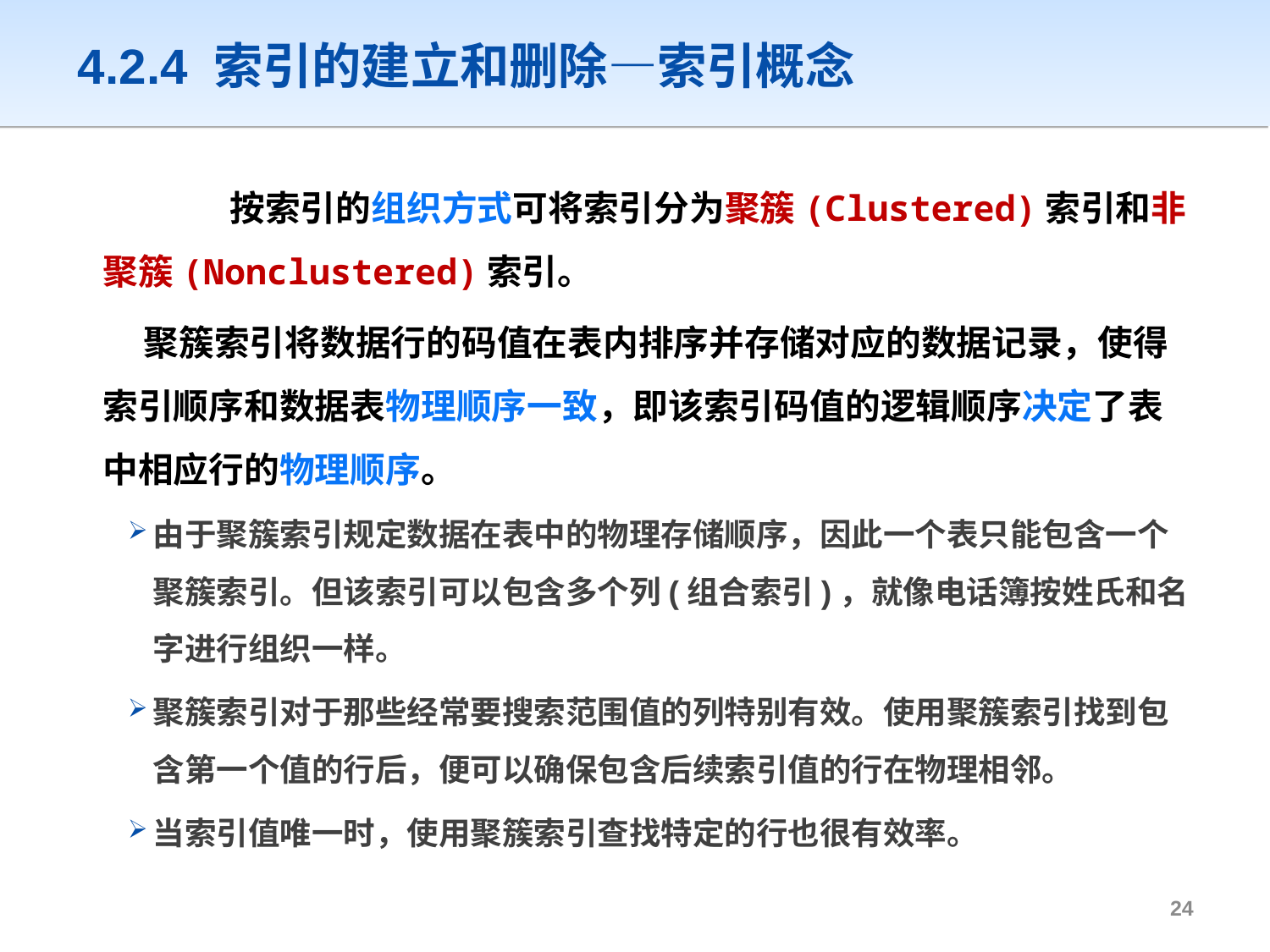

# 4.2.4 索引的建立和删除—索引概念
		按索引的组织方式可将索引分为聚簇(Clustered)索引和非聚簇(Nonclustered)索引。
	    聚簇索引将数据行的码值在表内排序并存储对应的数据记录，使得索引顺序和数据表物理顺序一致，即该索引码值的逻辑顺序决定了表中相应行的物理顺序。
由于聚簇索引规定数据在表中的物理存储顺序，因此一个表只能包含一个聚簇索引。但该索引可以包含多个列(组合索引)，就像电话簿按姓氏和名字进行组织一样。
聚簇索引对于那些经常要搜索范围值的列特别有效。使用聚簇索引找到包含第一个值的行后，便可以确保包含后续索引值的行在物理相邻。
当索引值唯一时，使用聚簇索引查找特定的行也很有效率。

24